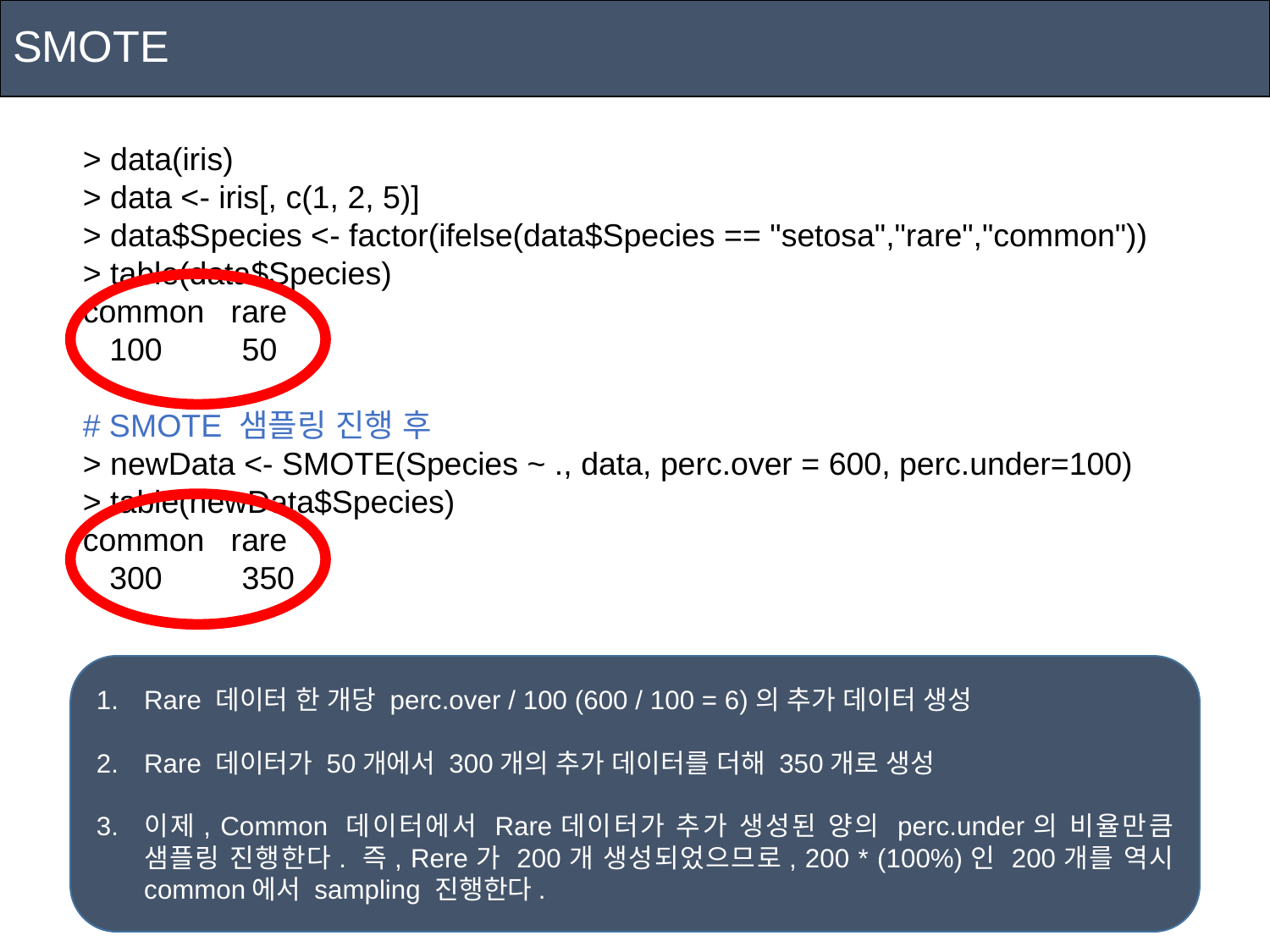

# SMOTE
> data(iris)
> data <- iris[, c(1, 2, 5)]
> data$Species <- factor(ifelse(data$Species == "setosa","rare","common"))
> table(data$Species)
common   rare
   100         50

# SMOTE 샘플링 진행 후
> newData <- SMOTE(Species ~ ., data, perc.over = 600, perc.under=100)
> table(newData$Species)
common   rare
   300         350

Rare 데이터 한 개당 perc.over / 100 (600 / 100 = 6)의 추가 데이터 생성

Rare 데이터가 50개에서 300개의 추가 데이터를 더해 350개로 생성

이제, Common 데이터에서 Rare데이터가 추가 생성된 양의 perc.under의 비율만큼 샘플링 진행한다. 즉, Rere가 200개 생성되었으므로, 200 * (100%)인 200개를 역시 common에서 sampling 진행한다.